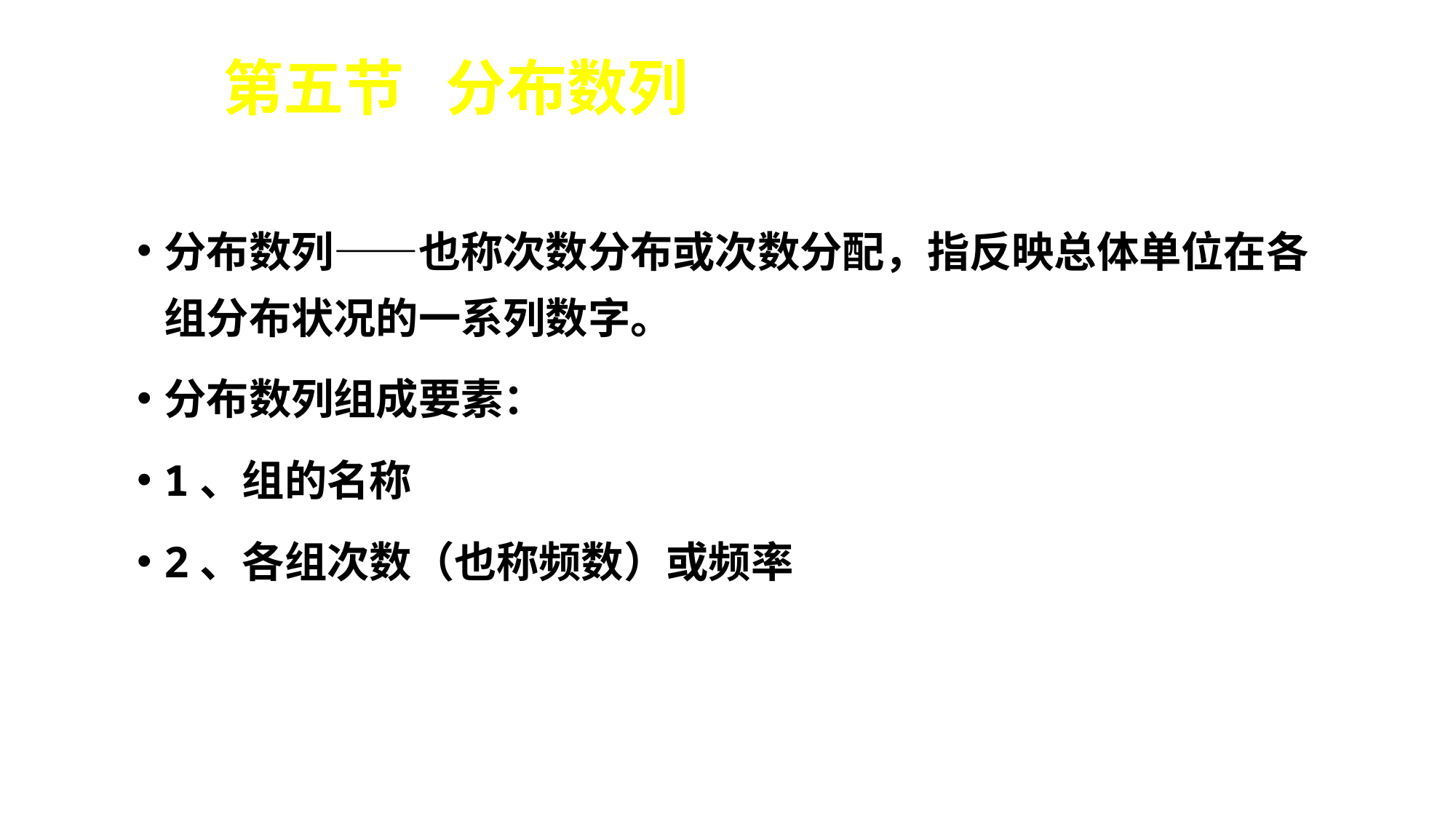

# 第五节   分布数列
分布数列——也称次数分布或次数分配，指反映总体单位在各组分布状况的一系列数字。
分布数列组成要素：
1、组的名称
2、各组次数（也称频数）或频率